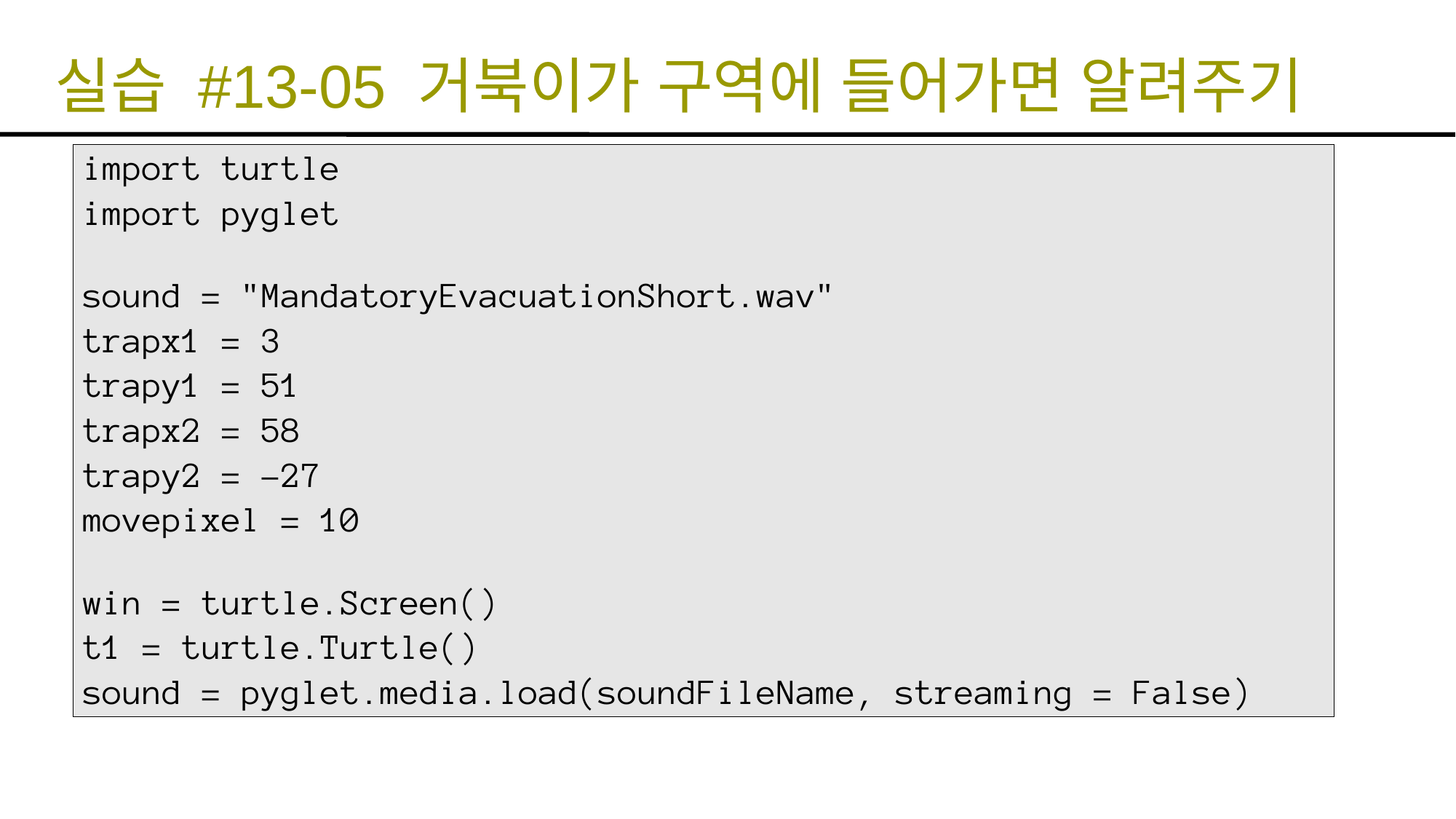

# 실습 #13-05 거북이가 구역에 들어가면 알려주기
import turtle
import pyglet
sound = "MandatoryEvacuationShort.wav"
trapx1 = 3
trapy1 = 51
trapx2 = 58
trapy2 = -27
movepixel = 10
win = turtle.Screen()
t1 = turtle.Turtle()
sound = pyglet.media.load(soundFileName, streaming = False)